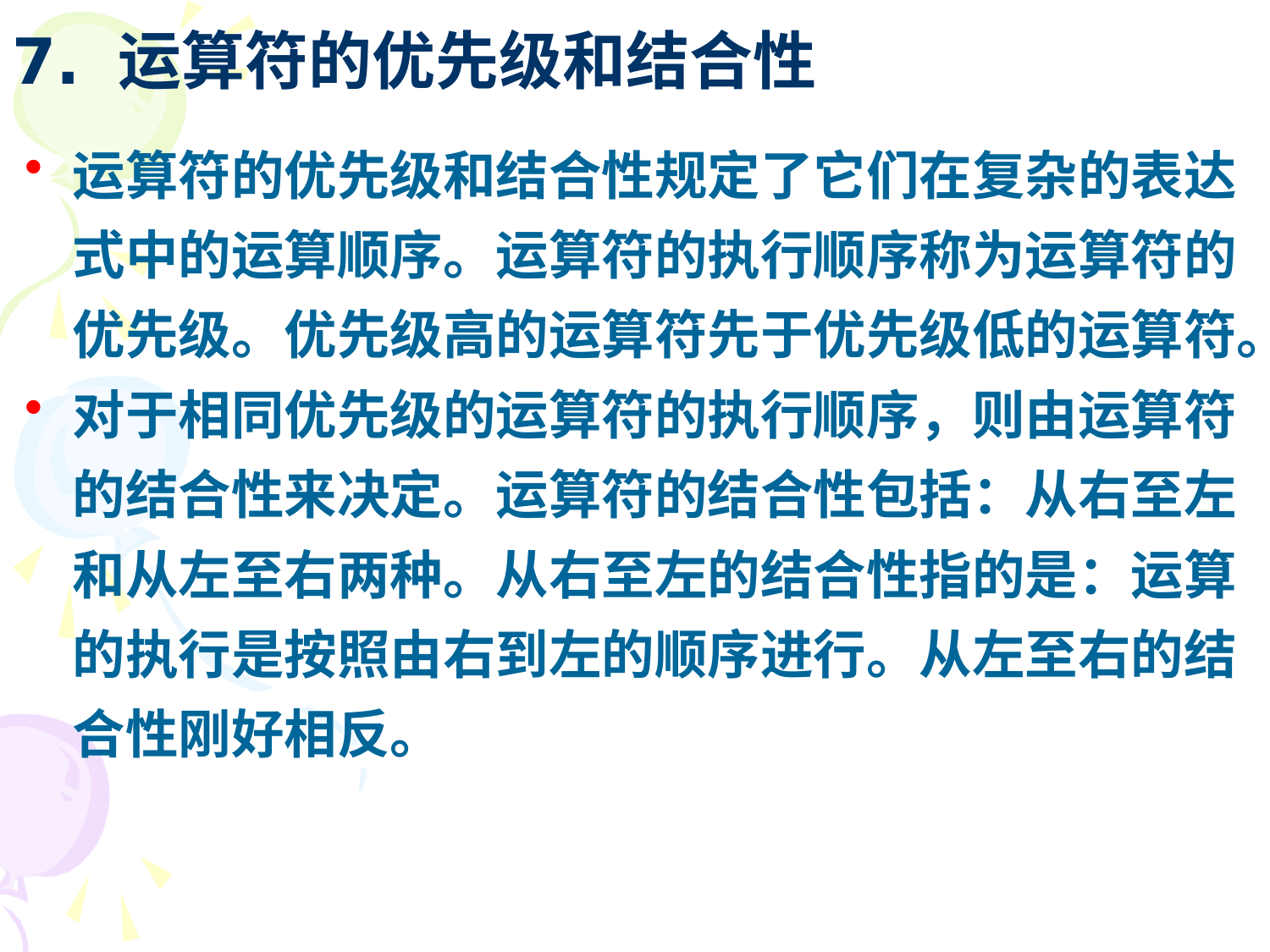

# 7. 运算符的优先级和结合性
运算符的优先级和结合性规定了它们在复杂的表达式中的运算顺序。运算符的执行顺序称为运算符的优先级。优先级高的运算符先于优先级低的运算符。
对于相同优先级的运算符的执行顺序，则由运算符的结合性来决定。运算符的结合性包括：从右至左和从左至右两种。从右至左的结合性指的是：运算的执行是按照由右到左的顺序进行。从左至右的结合性刚好相反。